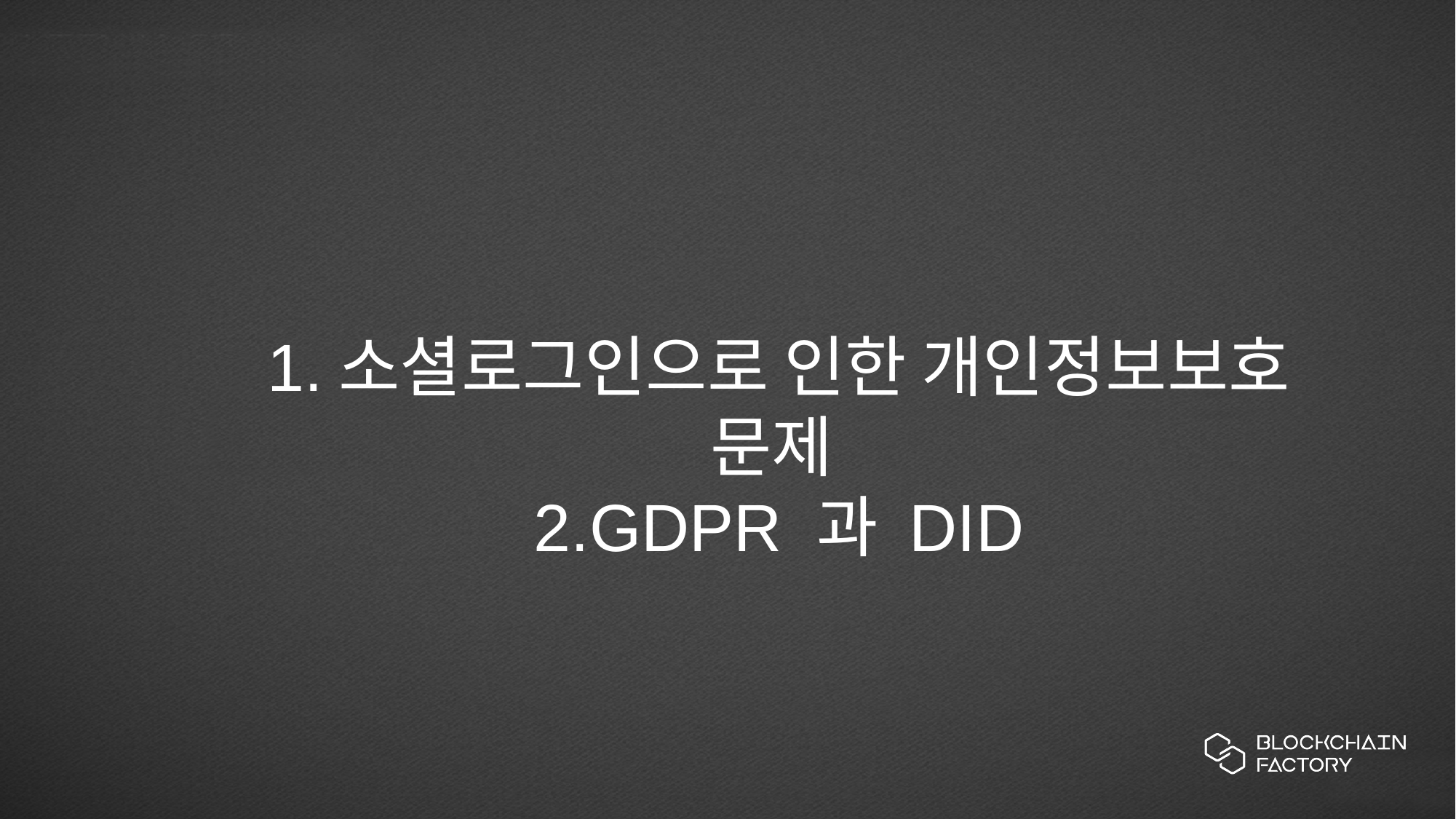

1.소셜로그인으로 인한 개인정보보호 문제
2.GDPR 과 DID